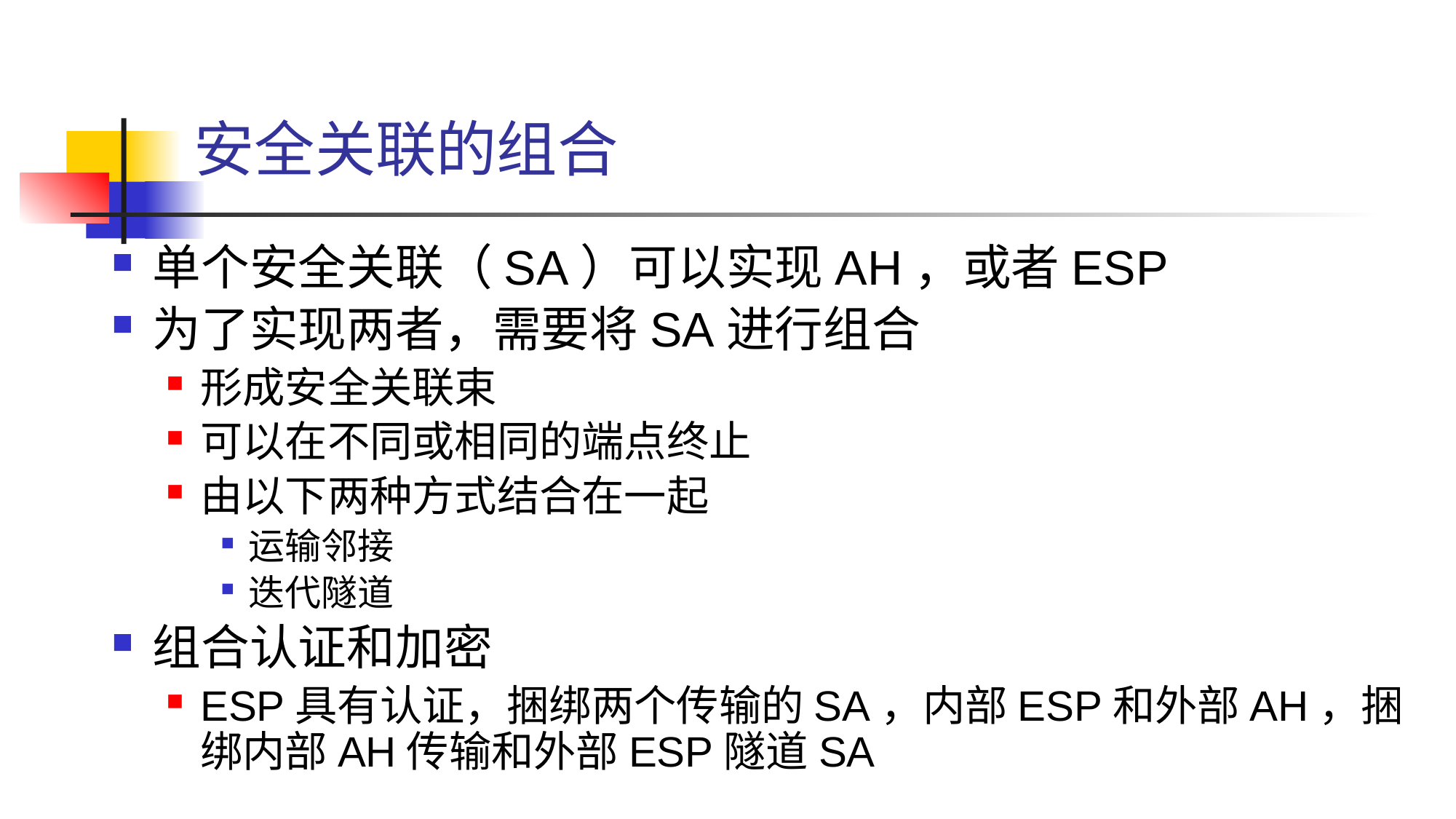

# 安全关联的组合
单个安全关联（SA）可以实现AH，或者ESP
为了实现两者，需要将SA进行组合
形成安全关联束
可以在不同或相同的端点终止
由以下两种方式结合在一起
运输邻接
迭代隧道
组合认证和加密
ESP具有认证，捆绑两个传输的SA，内部ESP和外部AH，捆绑内部AH传输和外部ESP隧道SA